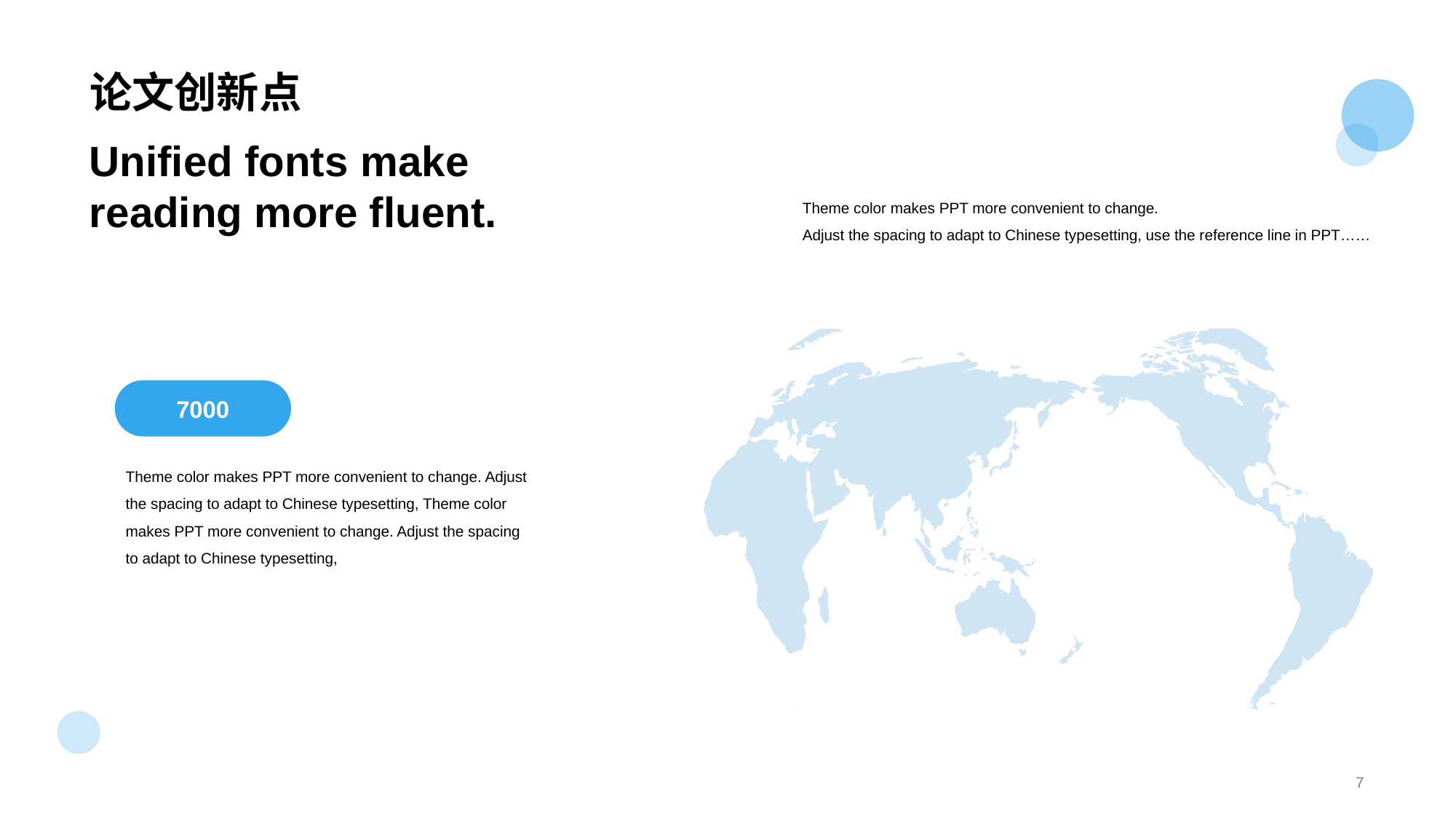

# 论文创新点
Unified fonts make
reading more fluent.
Theme color makes PPT more convenient to change.
Adjust the spacing to adapt to Chinese typesetting, use the reference line in PPT……

7000
Theme color makes PPT more convenient to change. Adjust the spacing to adapt to Chinese typesetting, Theme color makes PPT more convenient to change. Adjust the spacing to adapt to Chinese typesetting,

7